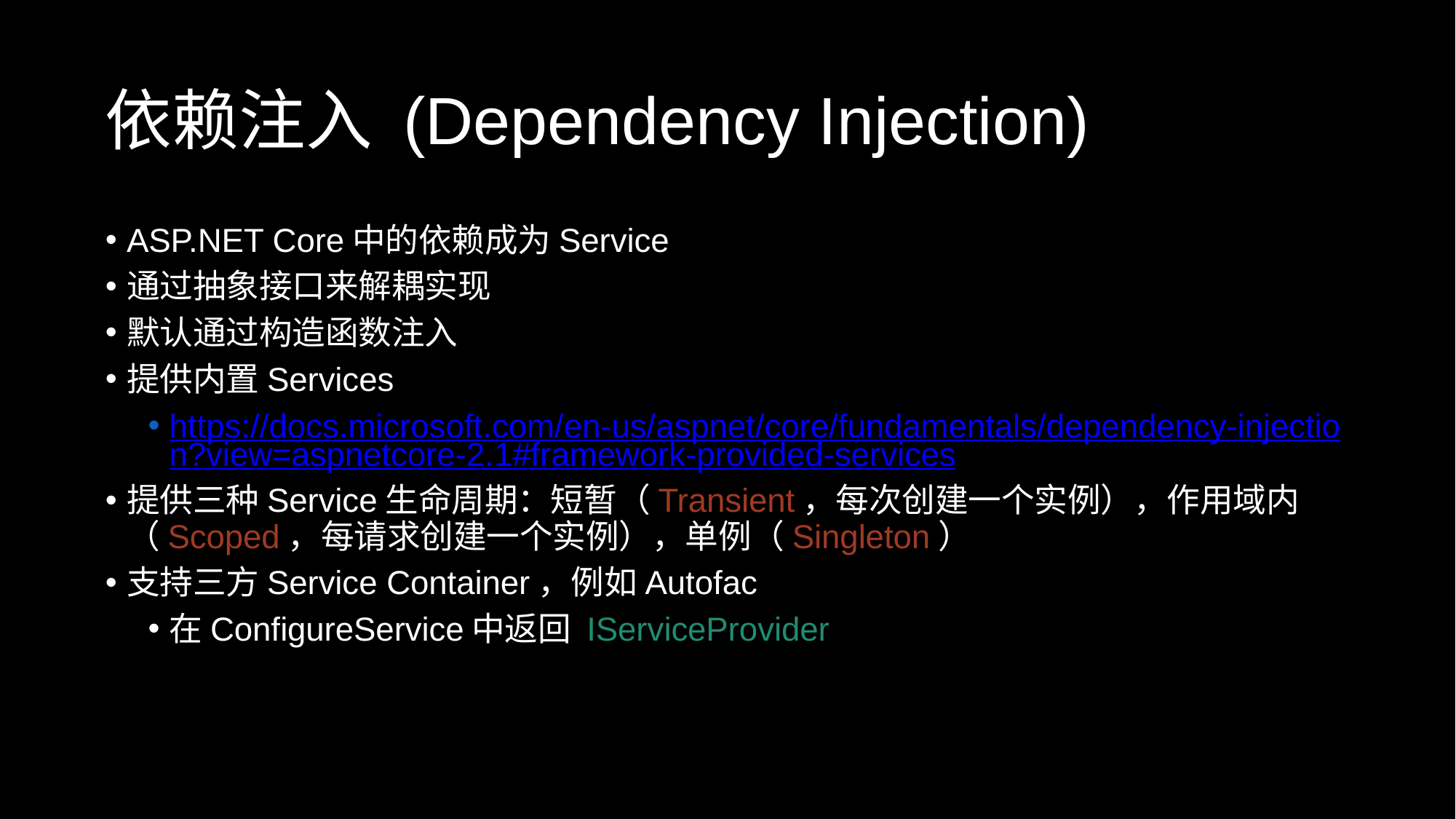

# 依赖注入 (Dependency Injection)
ASP.NET Core中的依赖成为Service
通过抽象接口来解耦实现
默认通过构造函数注入
提供内置Services
https://docs.microsoft.com/en-us/aspnet/core/fundamentals/dependency-injection?view=aspnetcore-2.1#framework-provided-services
提供三种Service生命周期：短暂（Transient，每次创建一个实例），作用域内（Scoped，每请求创建一个实例），单例（Singleton）
支持三方Service Container，例如Autofac
在ConfigureService中返回 IServiceProvider